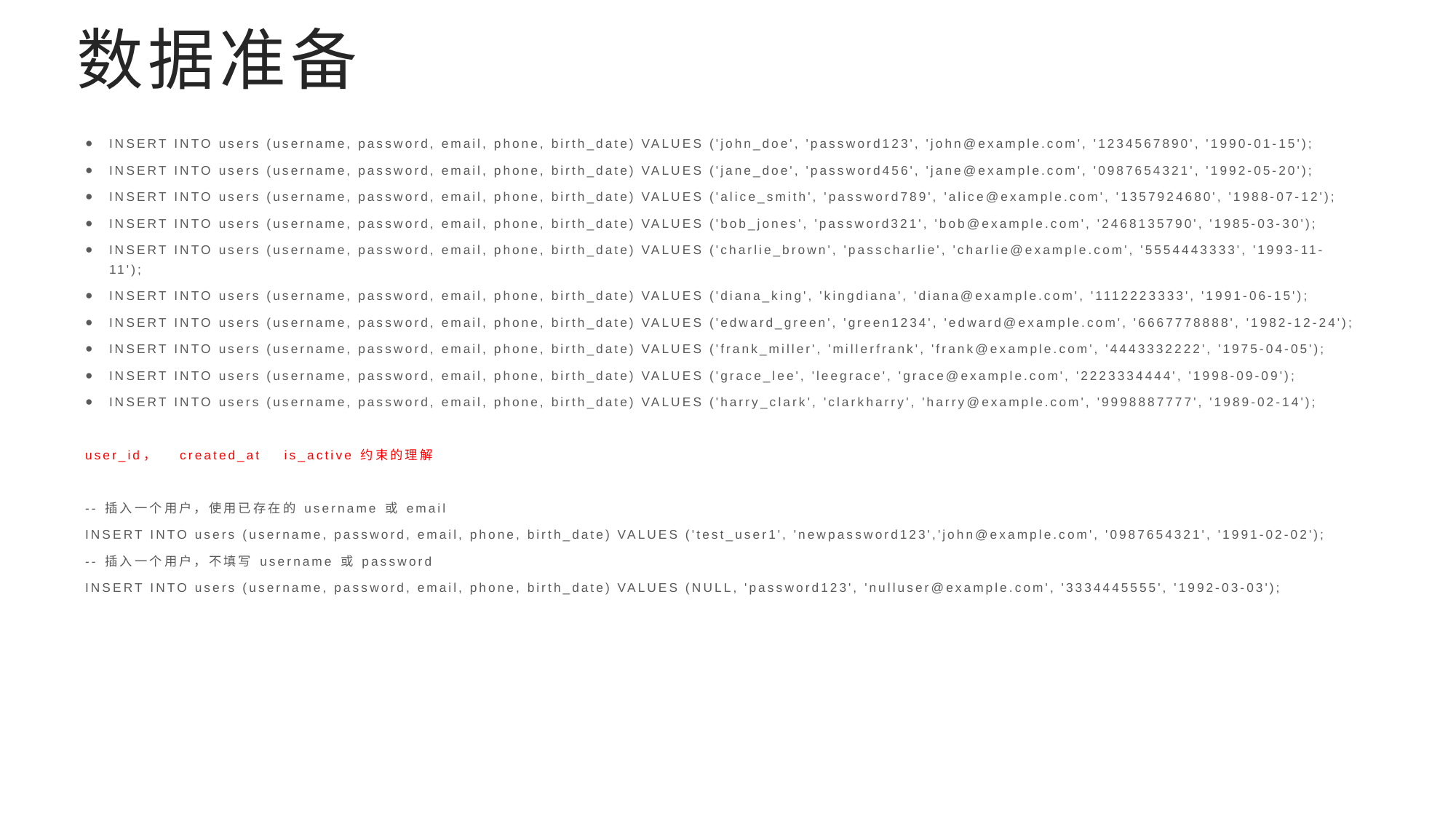

# 数据准备
INSERT INTO users (username, password, email, phone, birth_date) VALUES ('john_doe', 'password123', 'john@example.com', '1234567890', '1990-01-15');
INSERT INTO users (username, password, email, phone, birth_date) VALUES ('jane_doe', 'password456', 'jane@example.com', '0987654321', '1992-05-20');
INSERT INTO users (username, password, email, phone, birth_date) VALUES ('alice_smith', 'password789', 'alice@example.com', '1357924680', '1988-07-12');
INSERT INTO users (username, password, email, phone, birth_date) VALUES ('bob_jones', 'password321', 'bob@example.com', '2468135790', '1985-03-30');
INSERT INTO users (username, password, email, phone, birth_date) VALUES ('charlie_brown', 'passcharlie', 'charlie@example.com', '5554443333', '1993-11-11');
INSERT INTO users (username, password, email, phone, birth_date) VALUES ('diana_king', 'kingdiana', 'diana@example.com', '1112223333', '1991-06-15');
INSERT INTO users (username, password, email, phone, birth_date) VALUES ('edward_green', 'green1234', 'edward@example.com', '6667778888', '1982-12-24');
INSERT INTO users (username, password, email, phone, birth_date) VALUES ('frank_miller', 'millerfrank', 'frank@example.com', '4443332222', '1975-04-05');
INSERT INTO users (username, password, email, phone, birth_date) VALUES ('grace_lee', 'leegrace', 'grace@example.com', '2223334444', '1998-09-09');
INSERT INTO users (username, password, email, phone, birth_date) VALUES ('harry_clark', 'clarkharry', 'harry@example.com', '9998887777', '1989-02-14');

user_id，    created_at    is_active 约束的理解

-- 插入一个用户，使用已存在的 username 或 email
INSERT INTO users (username, password, email, phone, birth_date) VALUES ('test_user1', 'newpassword123','john@example.com', '0987654321', '1991-02-02');
-- 插入一个用户，不填写 username 或 password
INSERT INTO users (username, password, email, phone, birth_date) VALUES (NULL, 'password123', 'nulluser@example.com', '3334445555', '1992-03-03');